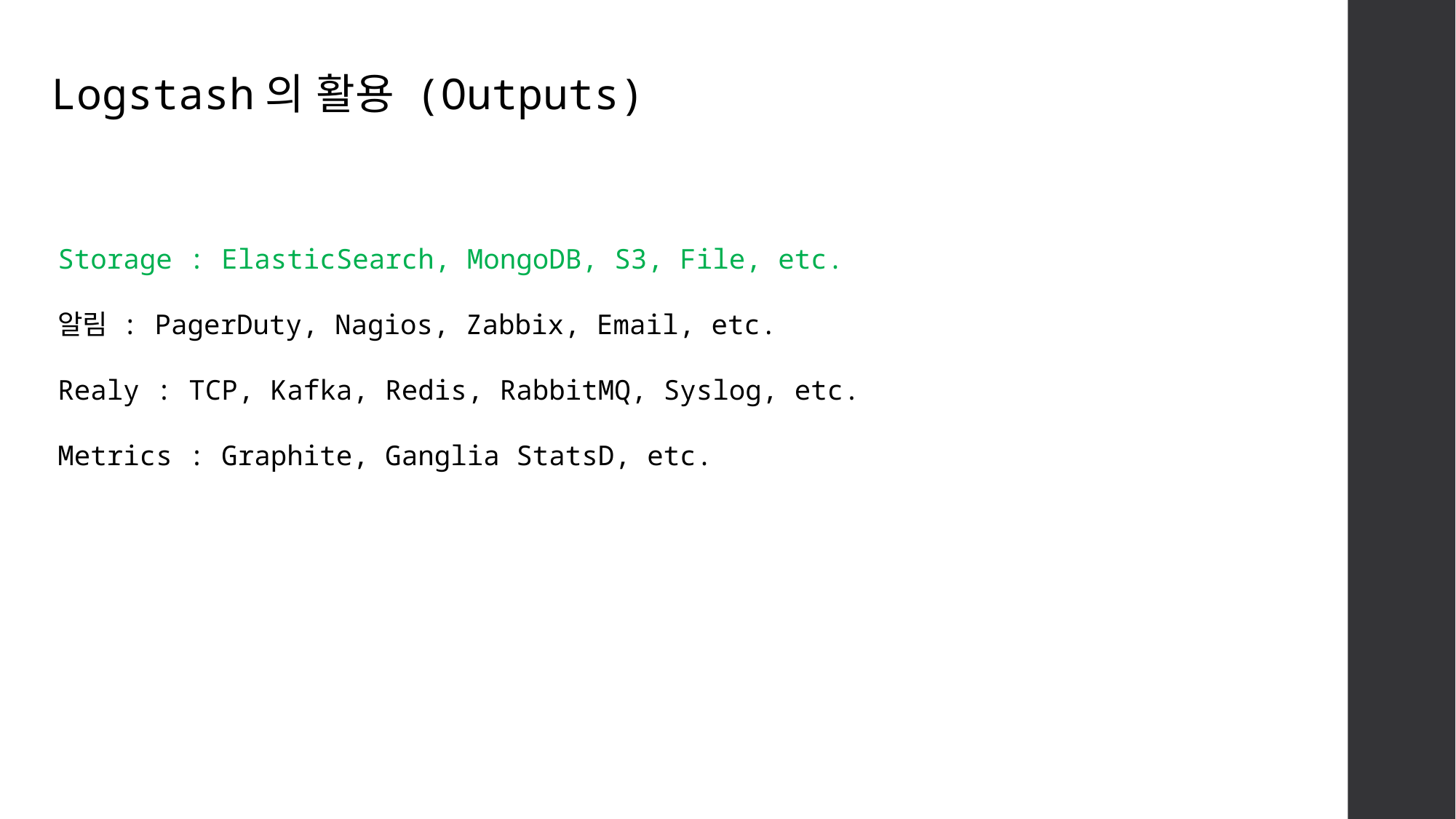

Logstash의 활용 (Outputs)
Storage : ElasticSearch, MongoDB, S3, File, etc.
알림 : PagerDuty, Nagios, Zabbix, Email, etc.
Realy : TCP, Kafka, Redis, RabbitMQ, Syslog, etc.
Metrics : Graphite, Ganglia StatsD, etc.